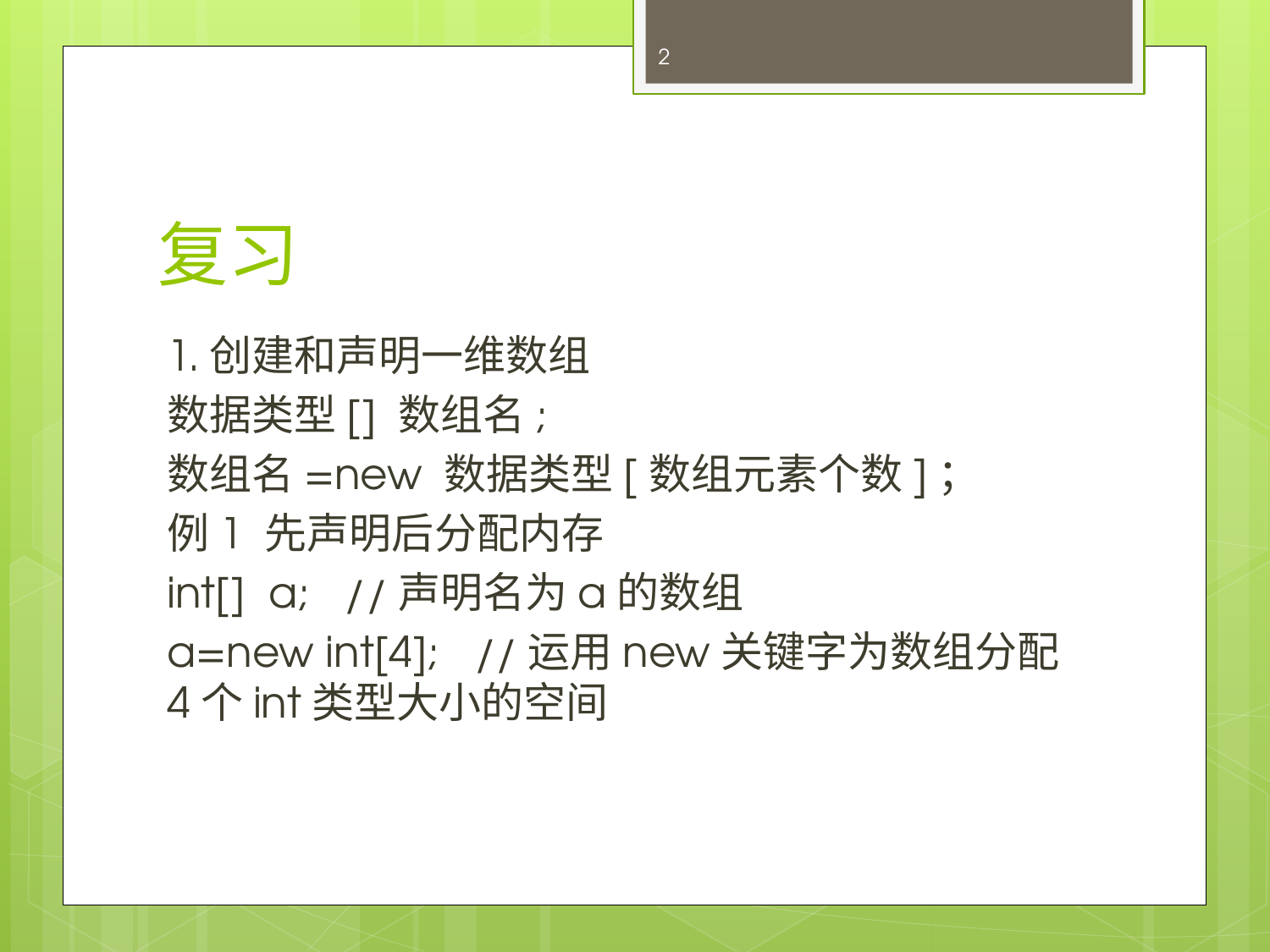

2
# 复习
1.创建和声明一维数组
数据类型[] 数组名;
数组名=new 数据类型[数组元素个数]；
例1 先声明后分配内存
int[]  a;   //声明名为a的数组
a=new int[4];   //运用new关键字为数组分配4个int类型大小的空间